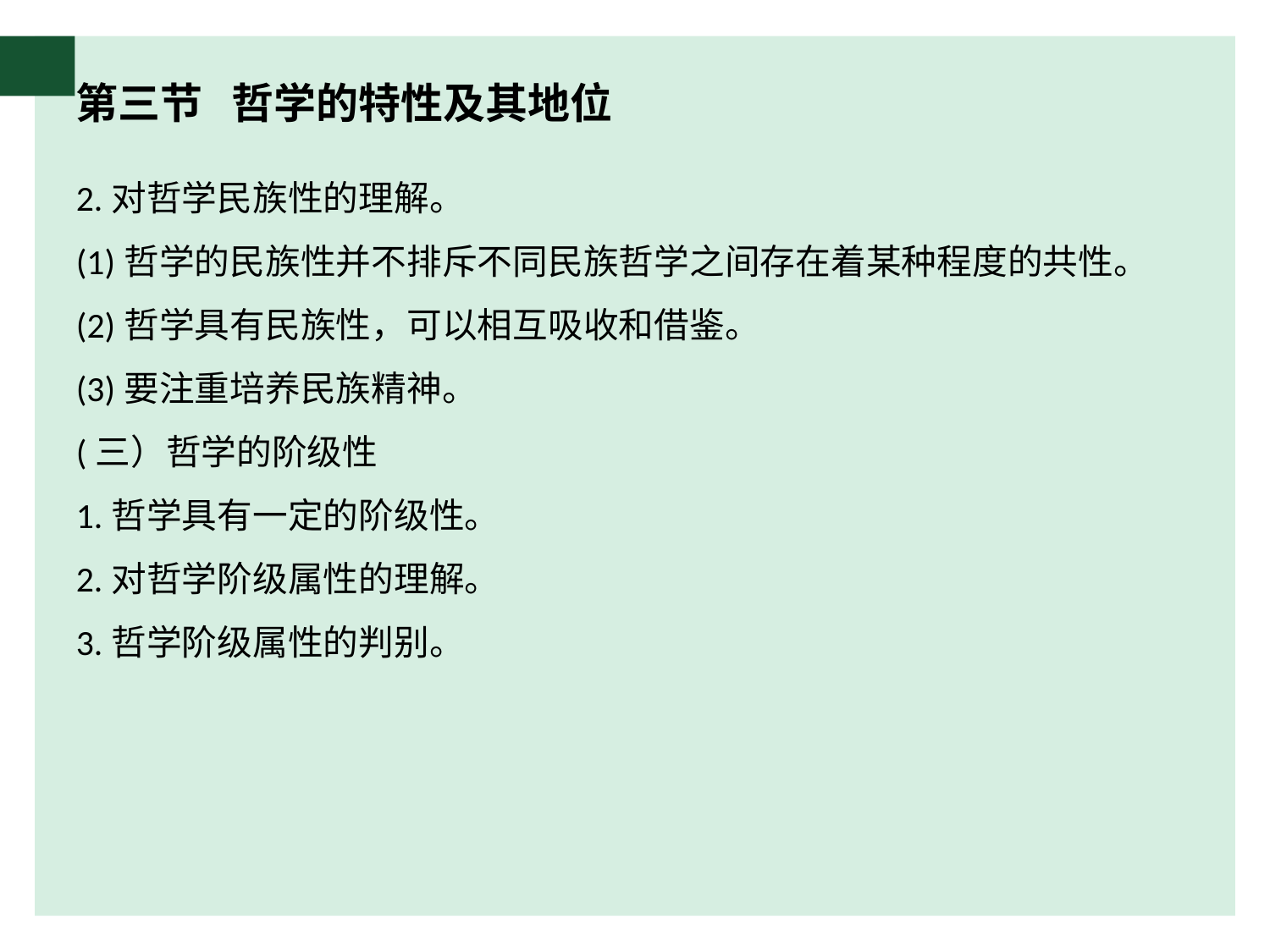

# 第三节   哲学的特性及其地位
2.对哲学民族性的理解。
(1)哲学的民族性并不排斥不同民族哲学之间存在着某种程度的共性。
(2)哲学具有民族性，可以相互吸收和借鉴。
(3)要注重培养民族精神。
(三）哲学的阶级性
1.哲学具有一定的阶级性。
2.对哲学阶级属性的理解。
3.哲学阶级属性的判别。